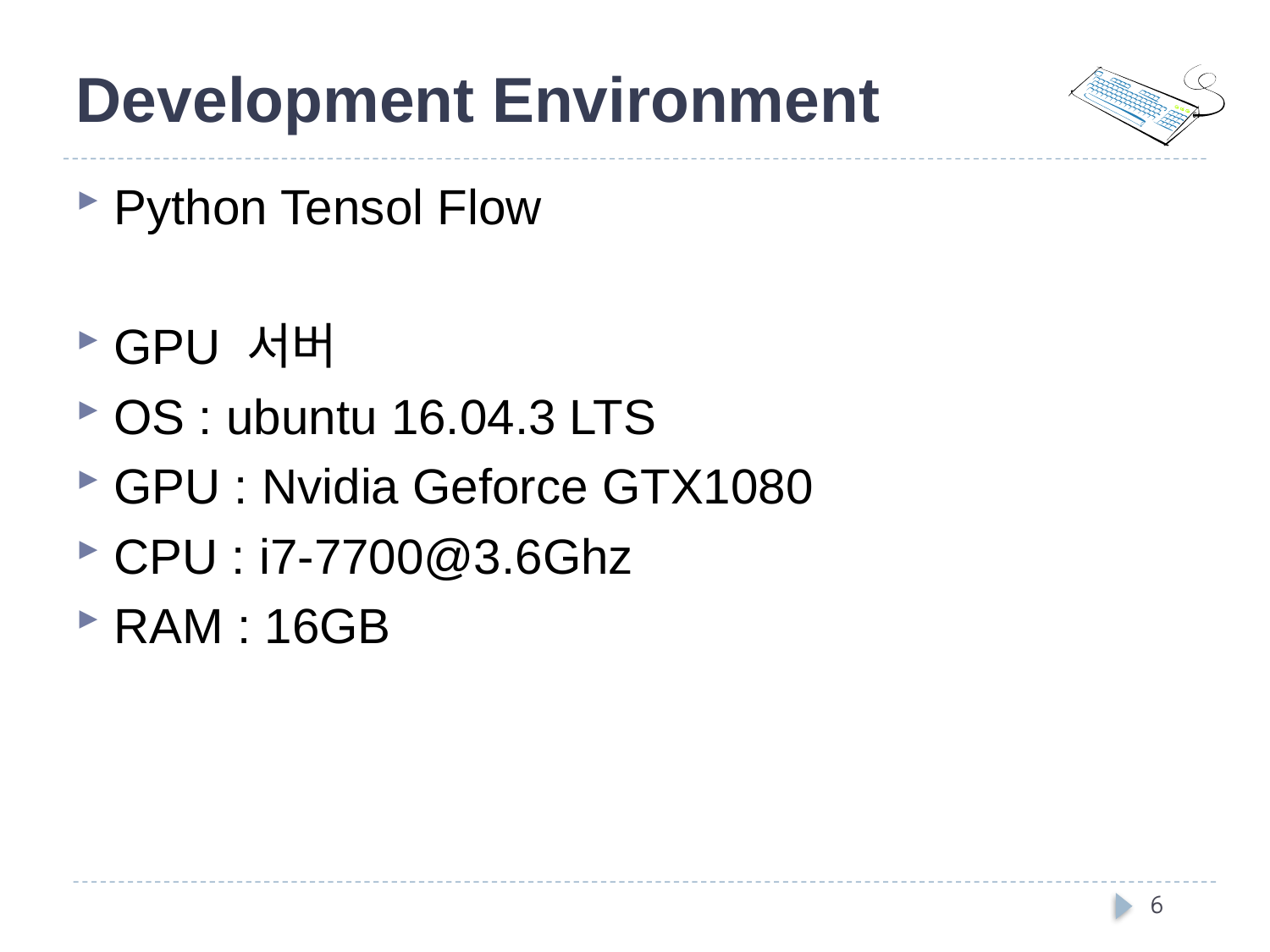

# Development Environment
Python Tensol Flow

GPU 서버
OS : ubuntu 16.04.3 LTS
GPU : Nvidia Geforce GTX1080
CPU : i7-7700@3.6Ghz
RAM : 16GB
6